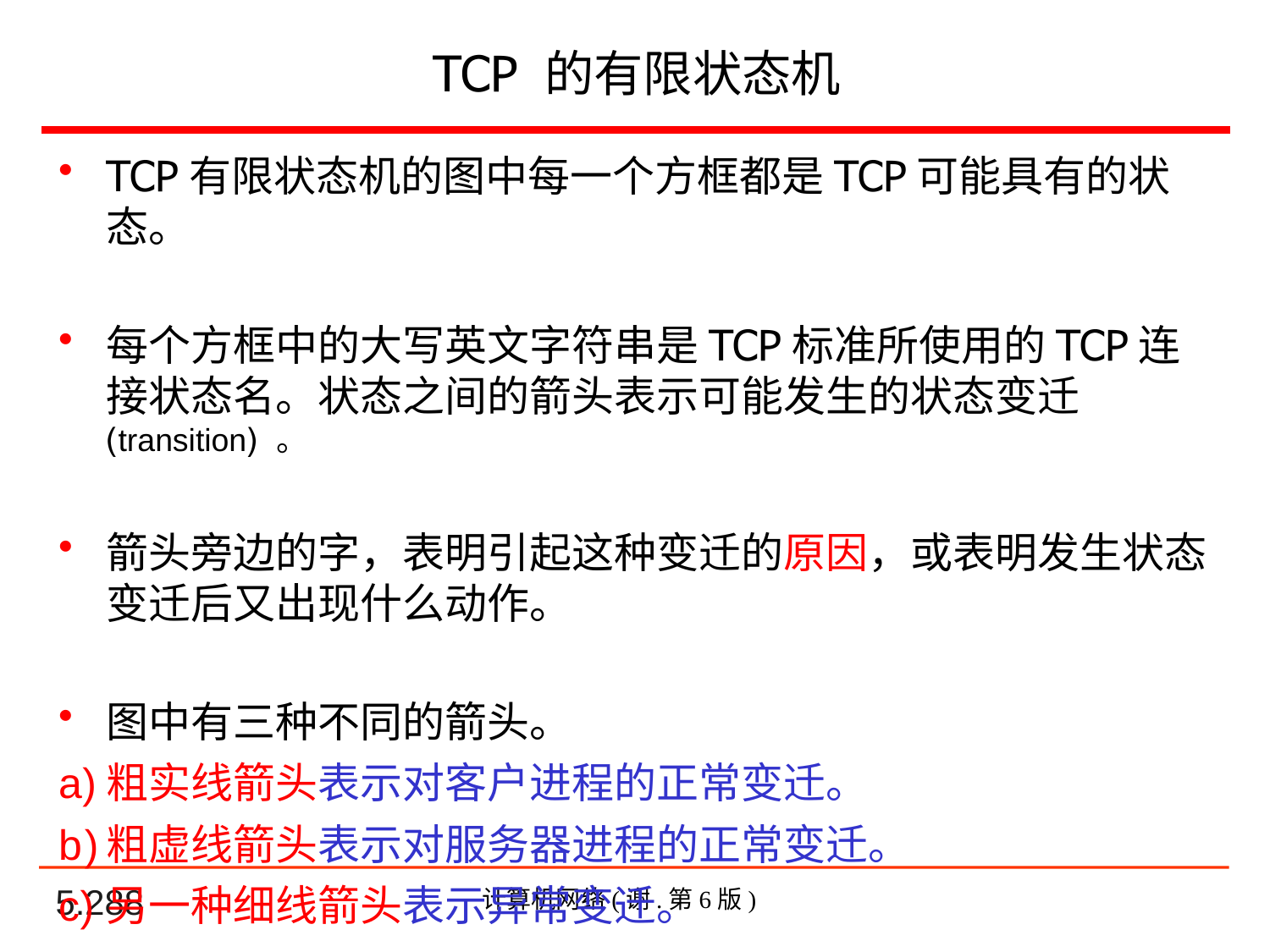

# TCP 的有限状态机
TCP有限状态机的图中每一个方框都是TCP可能具有的状态。

每个方框中的大写英文字符串是TCP标准所使用的TCP连接状态名。状态之间的箭头表示可能发生的状态变迁(transition) 。

箭头旁边的字，表明引起这种变迁的原因，或表明发生状态变迁后又出现什么动作。

图中有三种不同的箭头。
粗实线箭头表示对客户进程的正常变迁。
粗虚线箭头表示对服务器进程的正常变迁。
另一种细线箭头表示异常变迁。